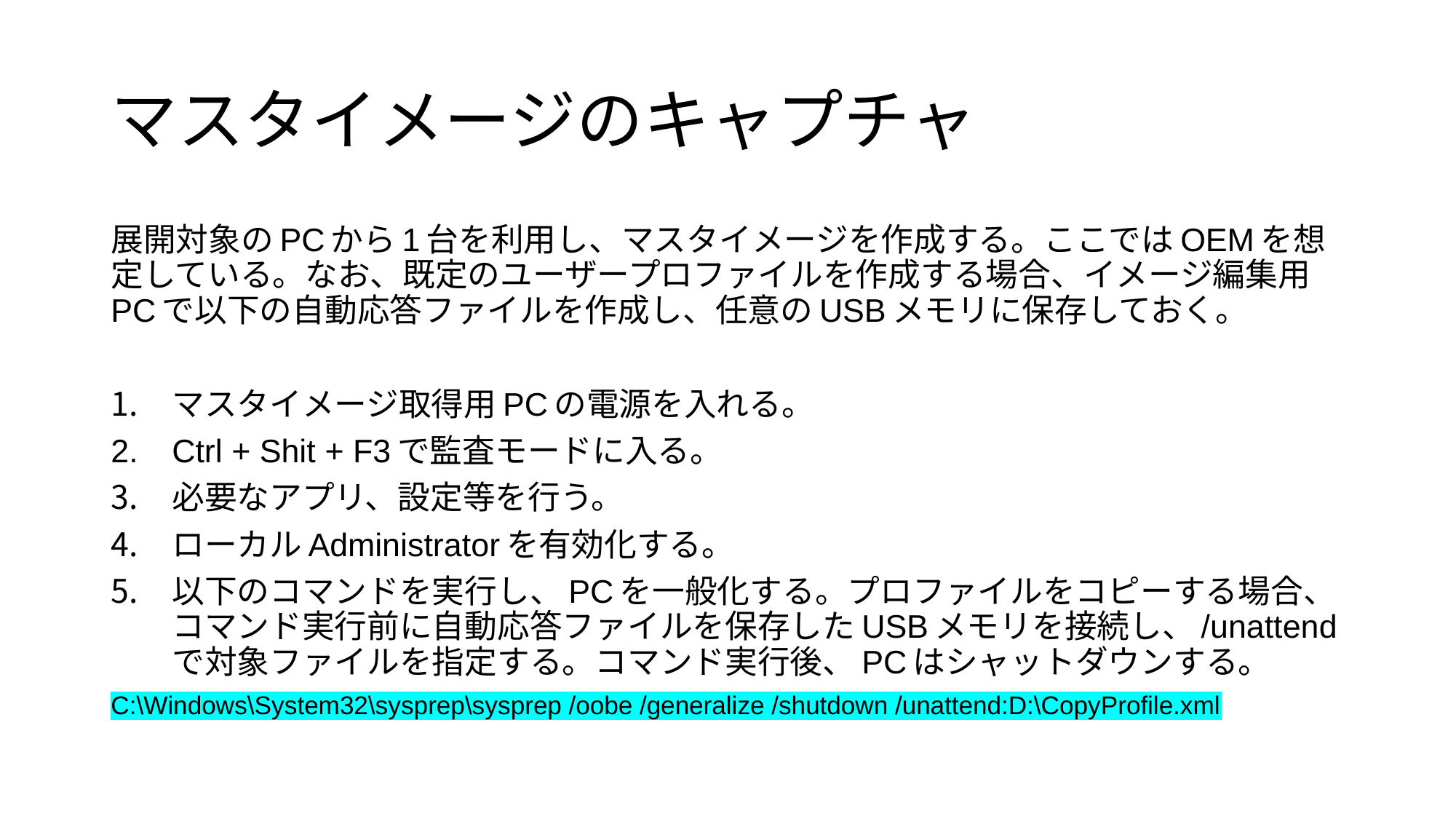

# マスタイメージのキャプチャ
展開対象のPCから1台を利用し、マスタイメージを作成する。ここではOEMを想定している。なお、既定のユーザープロファイルを作成する場合、イメージ編集用PCで以下の自動応答ファイルを作成し、任意のUSBメモリに保存しておく。

マスタイメージ取得用PCの電源を入れる。
Ctrl + Shit + F3で監査モードに入る。
必要なアプリ、設定等を行う。
ローカルAdministratorを有効化する。
以下のコマンドを実行し、PCを一般化する。プロファイルをコピーする場合、コマンド実行前に自動応答ファイルを保存したUSBメモリを接続し、/unattendで対象ファイルを指定する。コマンド実行後、PCはシャットダウンする。
C:\Windows\System32\sysprep\sysprep /oobe /generalize /shutdown /unattend:D:\CopyProfile.xml